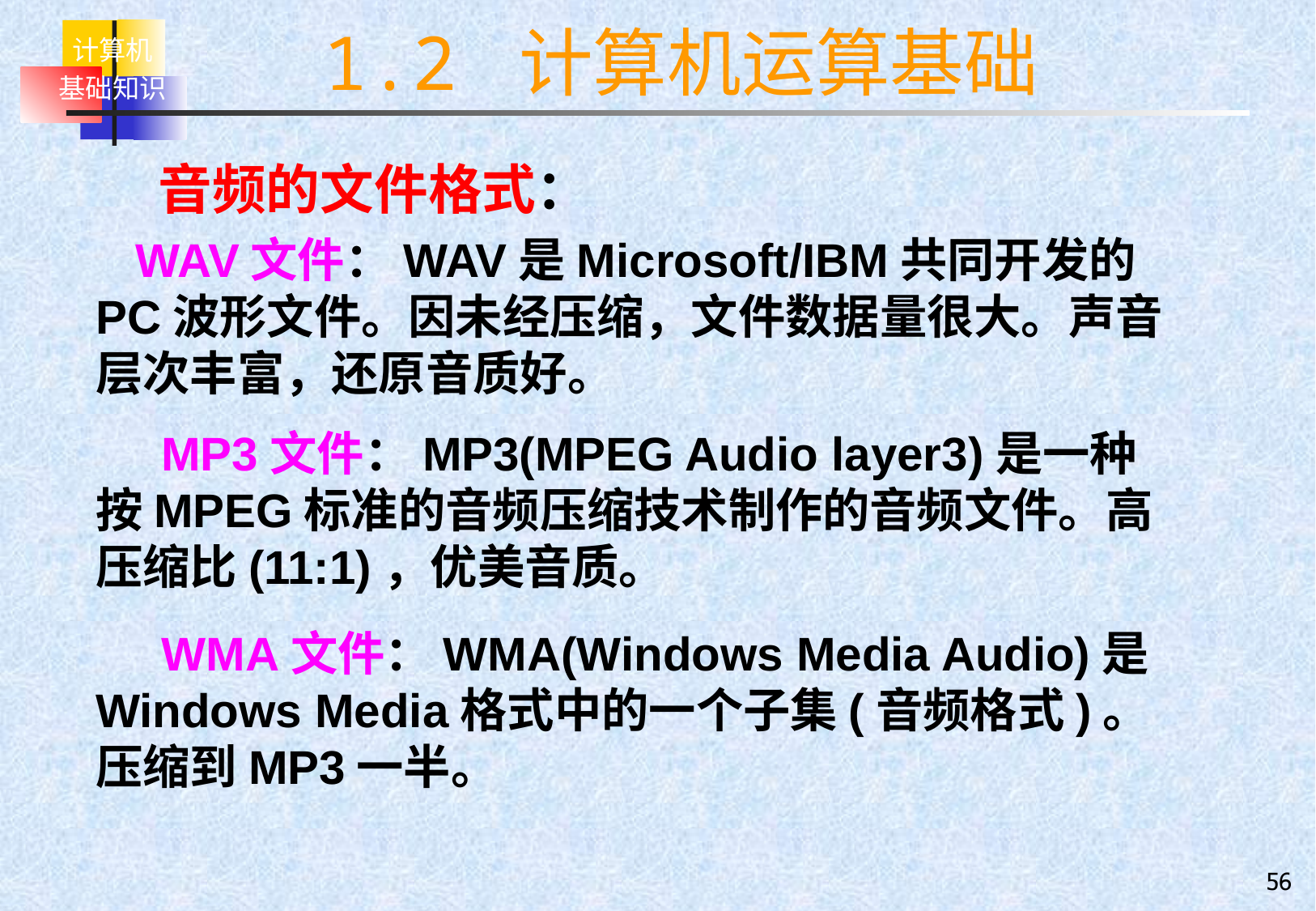

# 1.2 计算机运算基础
    音频的文件格式：
   WAV文件：WAV是Microsoft/IBM共同开发的PC波形文件。因未经压缩，文件数据量很大。声音层次丰富，还原音质好。
     MP3文件：MP3(MPEG Audio layer3)是一种按MPEG标准的音频压缩技术制作的音频文件。高压缩比(11:1)，优美音质。
     WMA文件：WMA(Windows Media Audio)是Windows Media格式中的一个子集(音频格式)。压缩到MP3一半。
56